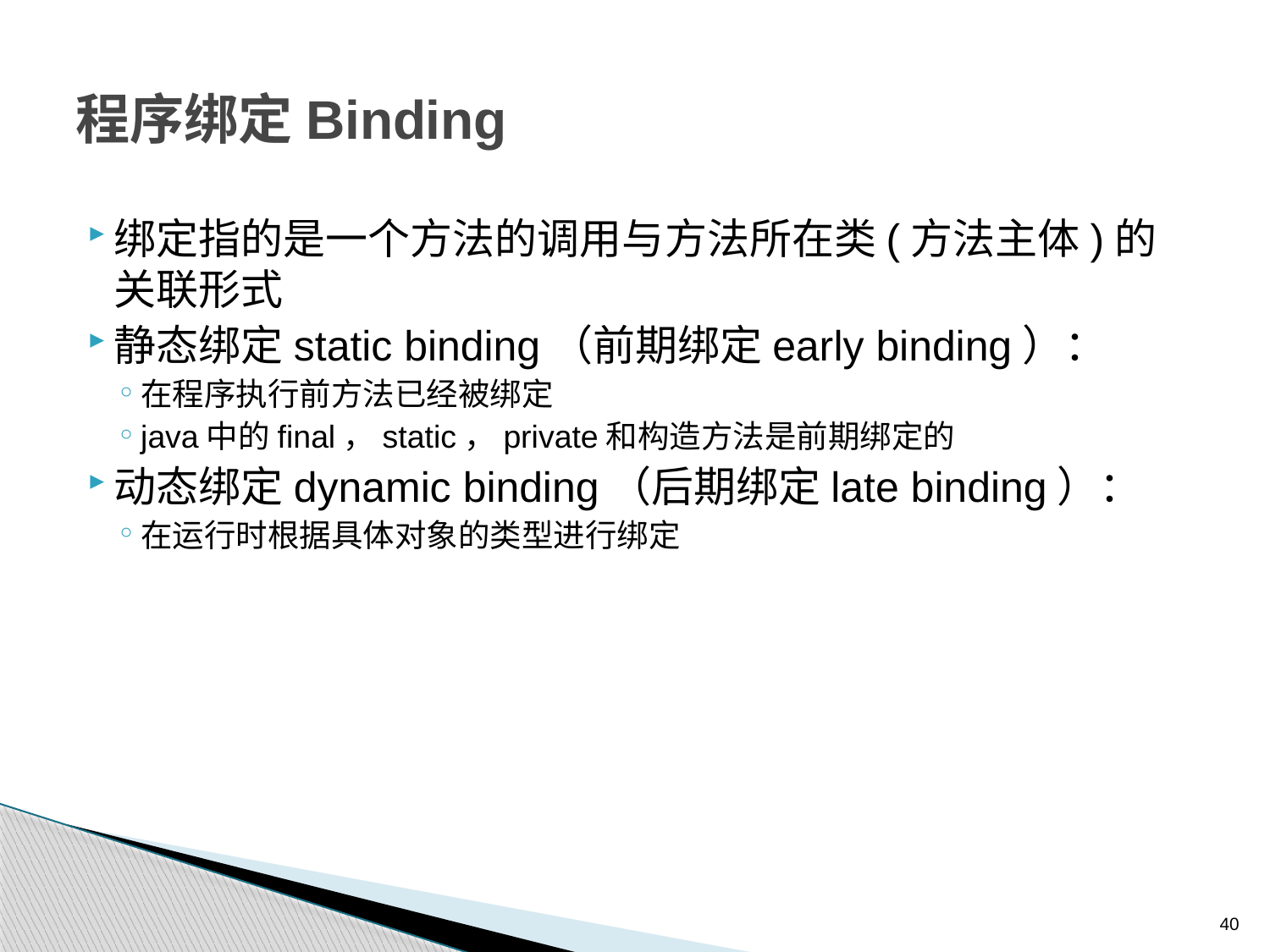

# 程序绑定Binding
绑定指的是一个方法的调用与方法所在类(方法主体)的关联形式
静态绑定static binding（前期绑定early binding）：
在程序执行前方法已经被绑定
java中的final，static，private和构造方法是前期绑定的
动态绑定dynamic binding（后期绑定late binding）：
在运行时根据具体对象的类型进行绑定
40